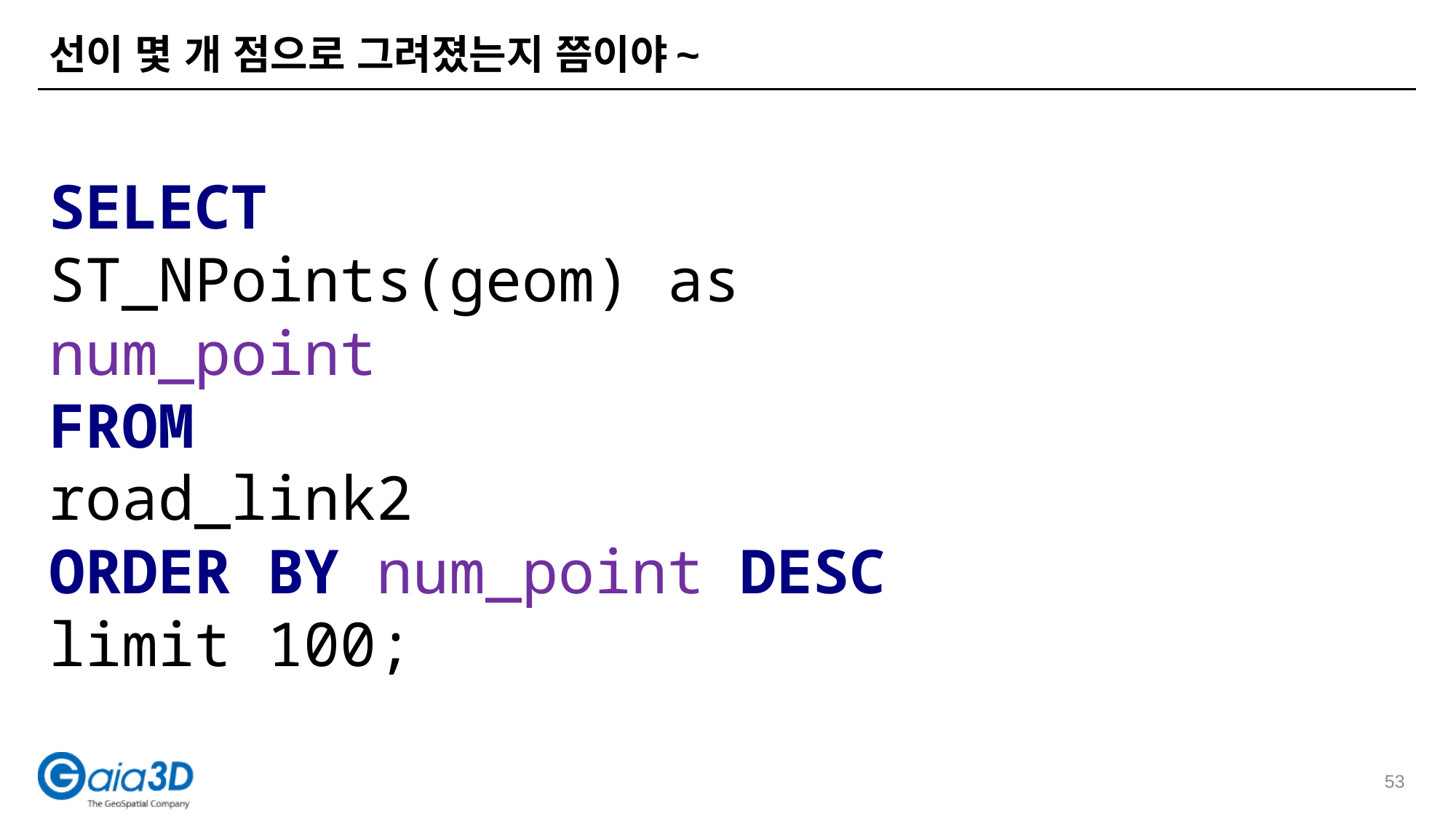

# 선이 몇 개 점으로 그려졌는지 쯤이야~
SELECT
ST_NPoints(geom) as num_point
FROM
road_link2
ORDER BY num_point DESC
limit 100;
53